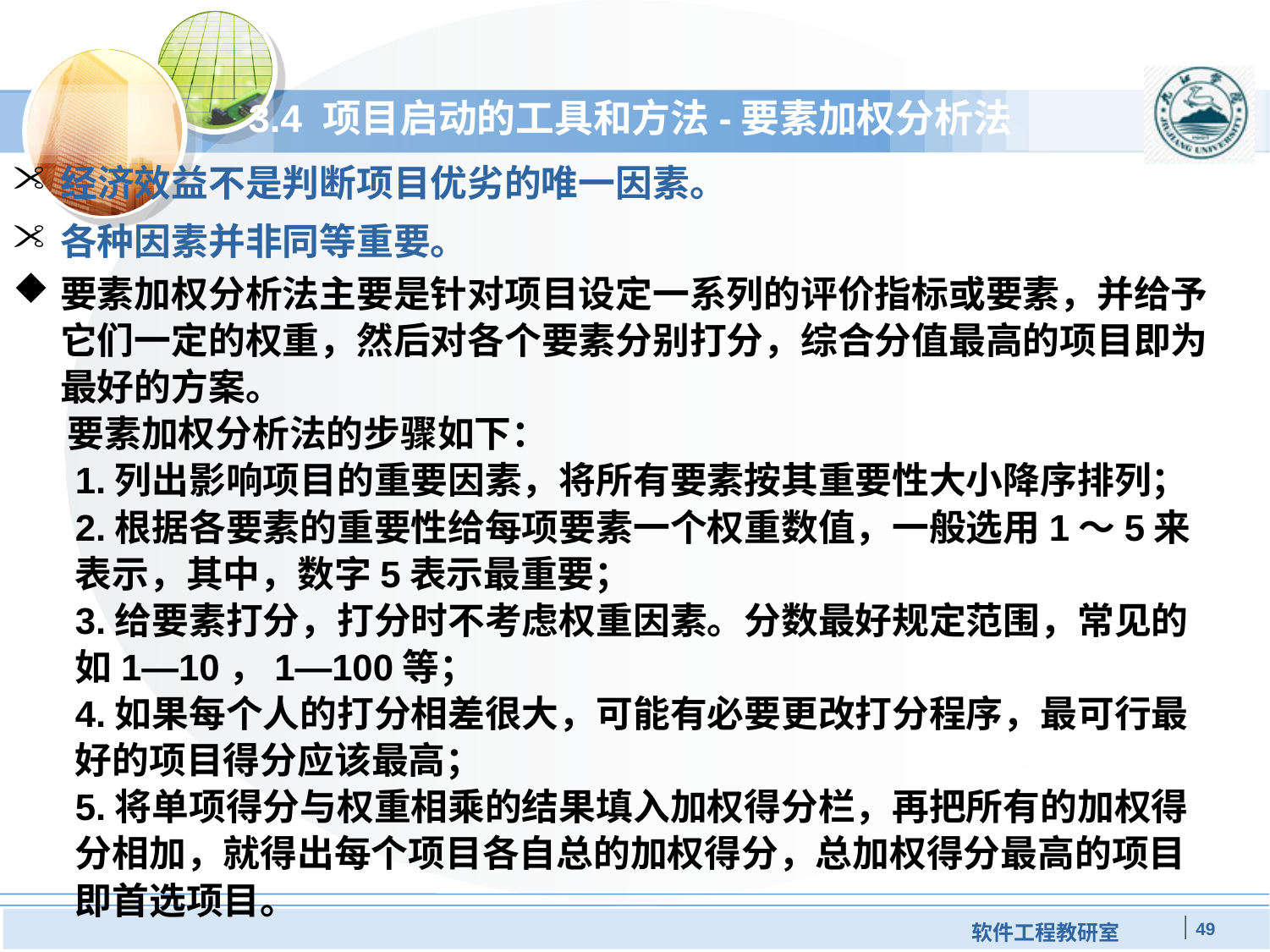

# 3.4 项目启动的工具和方法-要素加权分析法
经济效益不是判断项目优劣的唯一因素。
各种因素并非同等重要。
要素加权分析法主要是针对项目设定一系列的评价指标或要素，并给予它们一定的权重，然后对各个要素分别打分，综合分值最高的项目即为最好的方案。
要素加权分析法的步骤如下：
1.列出影响项目的重要因素，将所有要素按其重要性大小降序排列；
2.根据各要素的重要性给每项要素一个权重数值，一般选用1～5来表示，其中，数字5表示最重要；
3.给要素打分，打分时不考虑权重因素。分数最好规定范围，常见的如1—10，1—100等；
4.如果每个人的打分相差很大，可能有必要更改打分程序，最可行最好的项目得分应该最高；
5.将单项得分与权重相乘的结果填入加权得分栏，再把所有的加权得分相加，就得出每个项目各自总的加权得分，总加权得分最高的项目即首选项目。